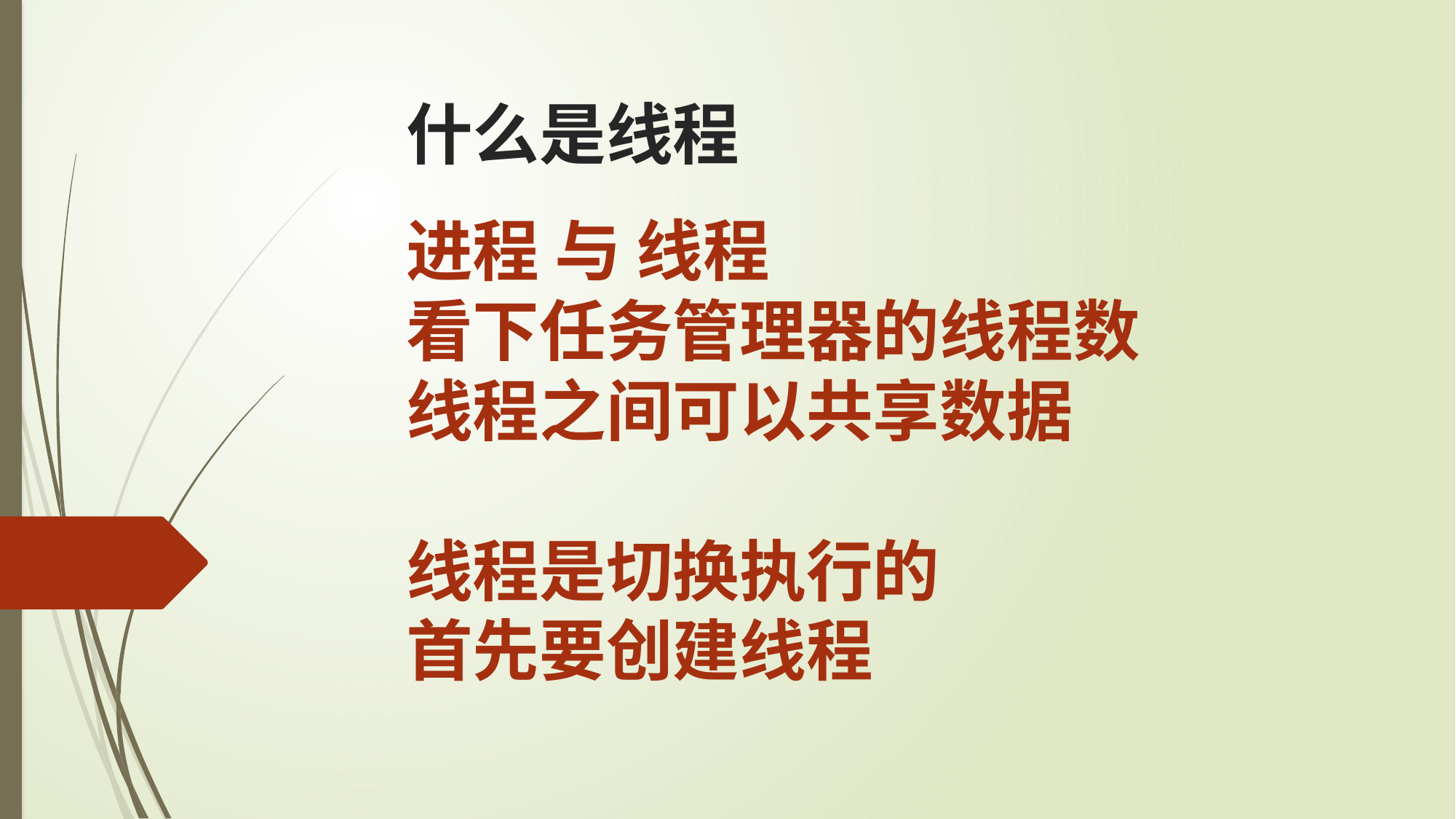

什么是线程

进程 与 线程
看下任务管理器的线程数
线程之间可以共享数据

线程是切换执行的
首先要创建线程